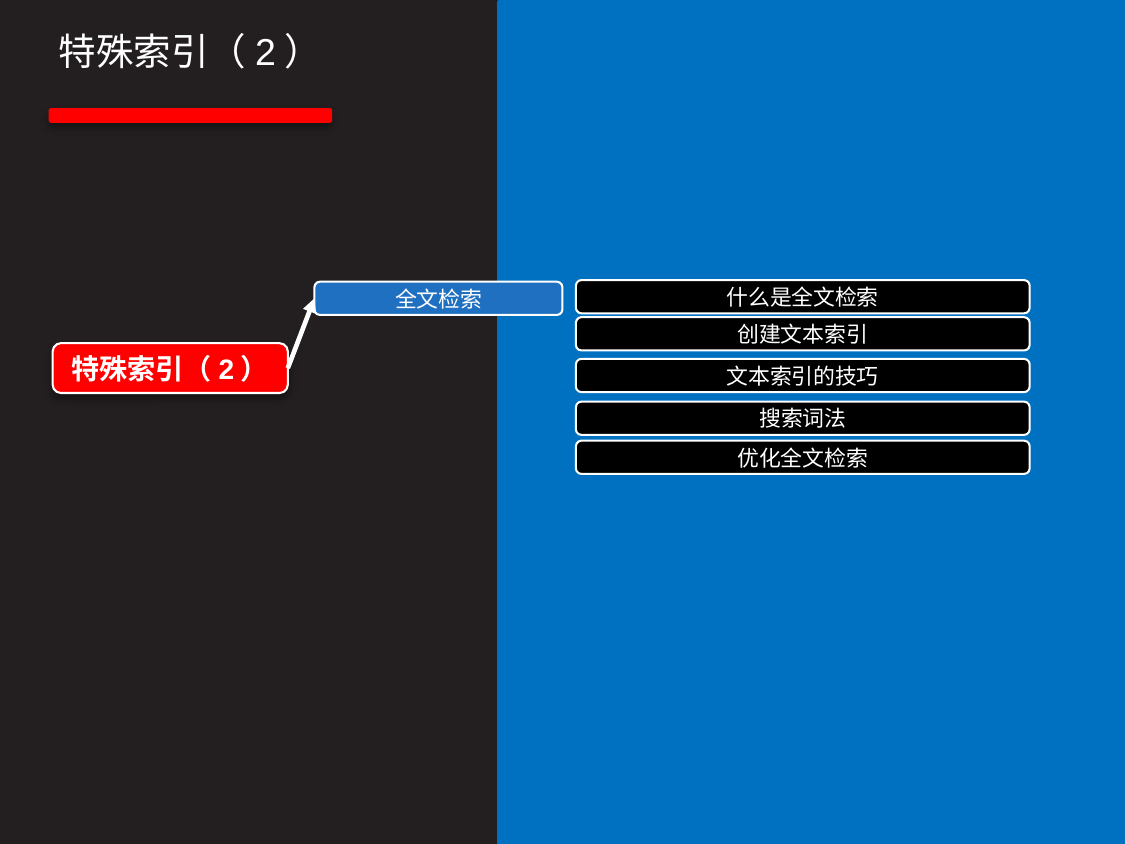

特殊索引（2）
什么是全文检索
全文检索
创建文本索引
特殊索引（2）
文本索引的技巧
搜索词法
优化全文检索